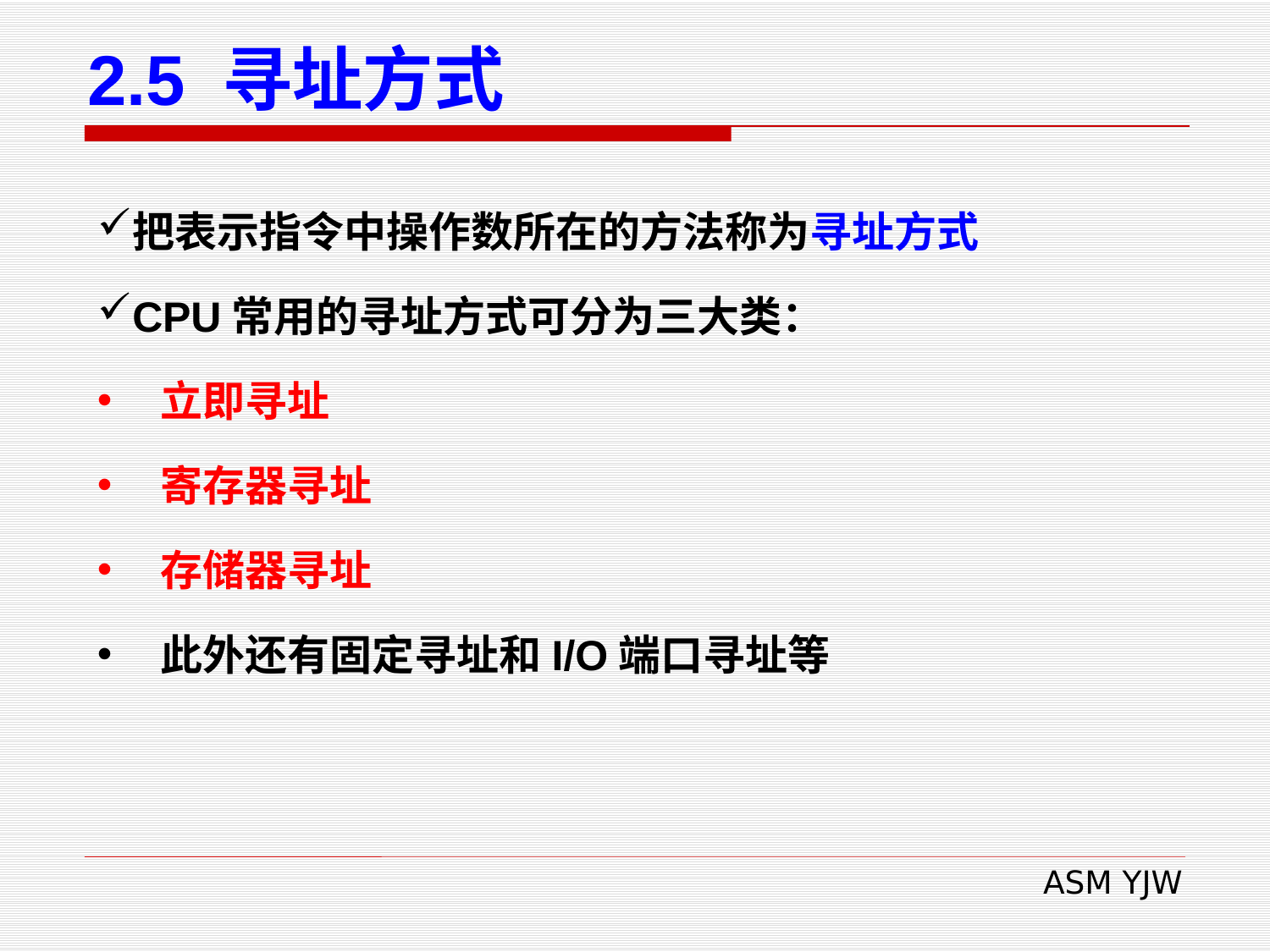

# 2.5 寻址方式
把表示指令中操作数所在的方法称为寻址方式
CPU常用的寻址方式可分为三大类：
立即寻址
寄存器寻址
存储器寻址
此外还有固定寻址和I/O端口寻址等